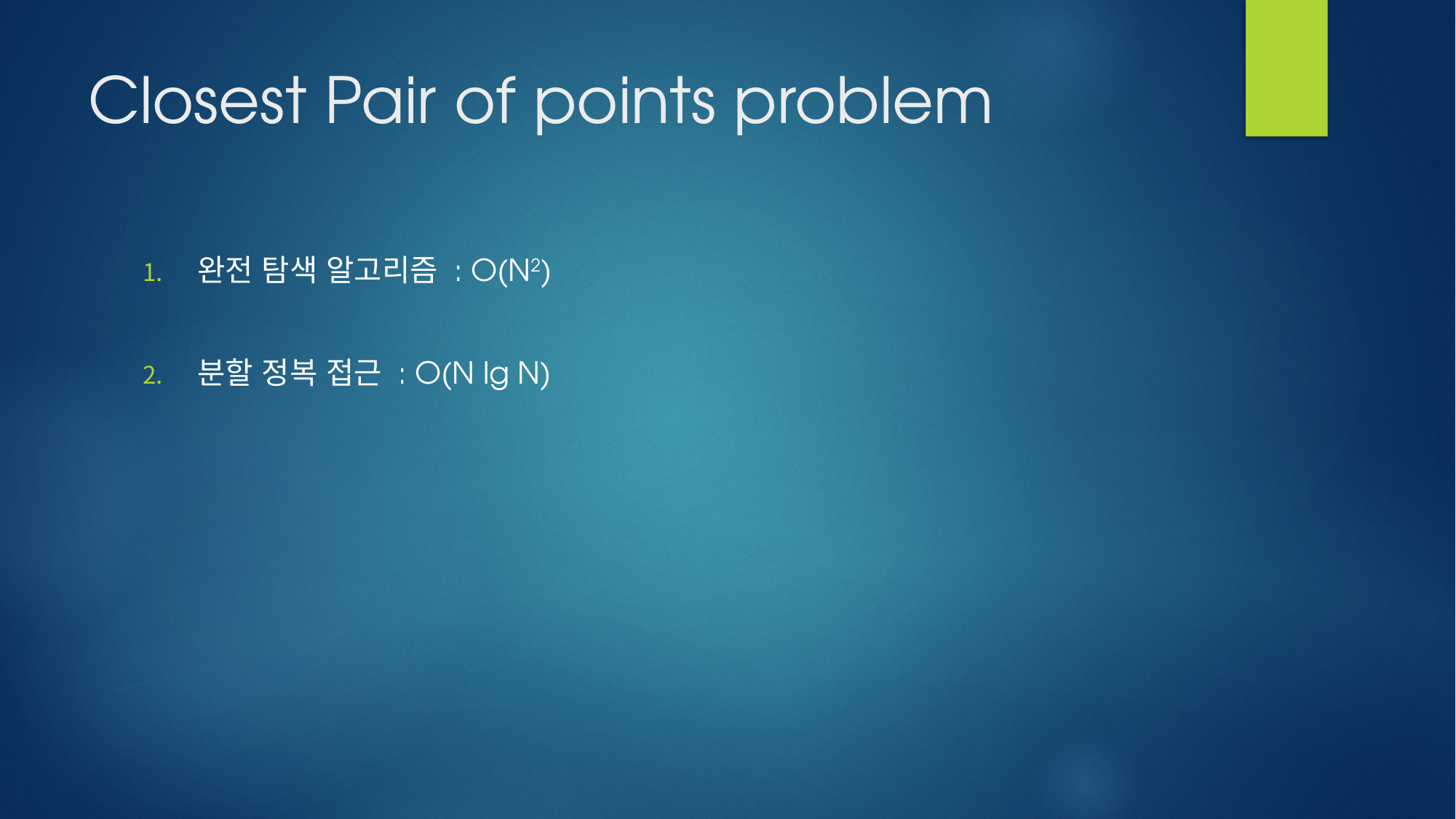

# Closest Pair of points problem
완전 탐색 알고리즘 : O(N2)

분할 정복 접근 : O(N lg N)